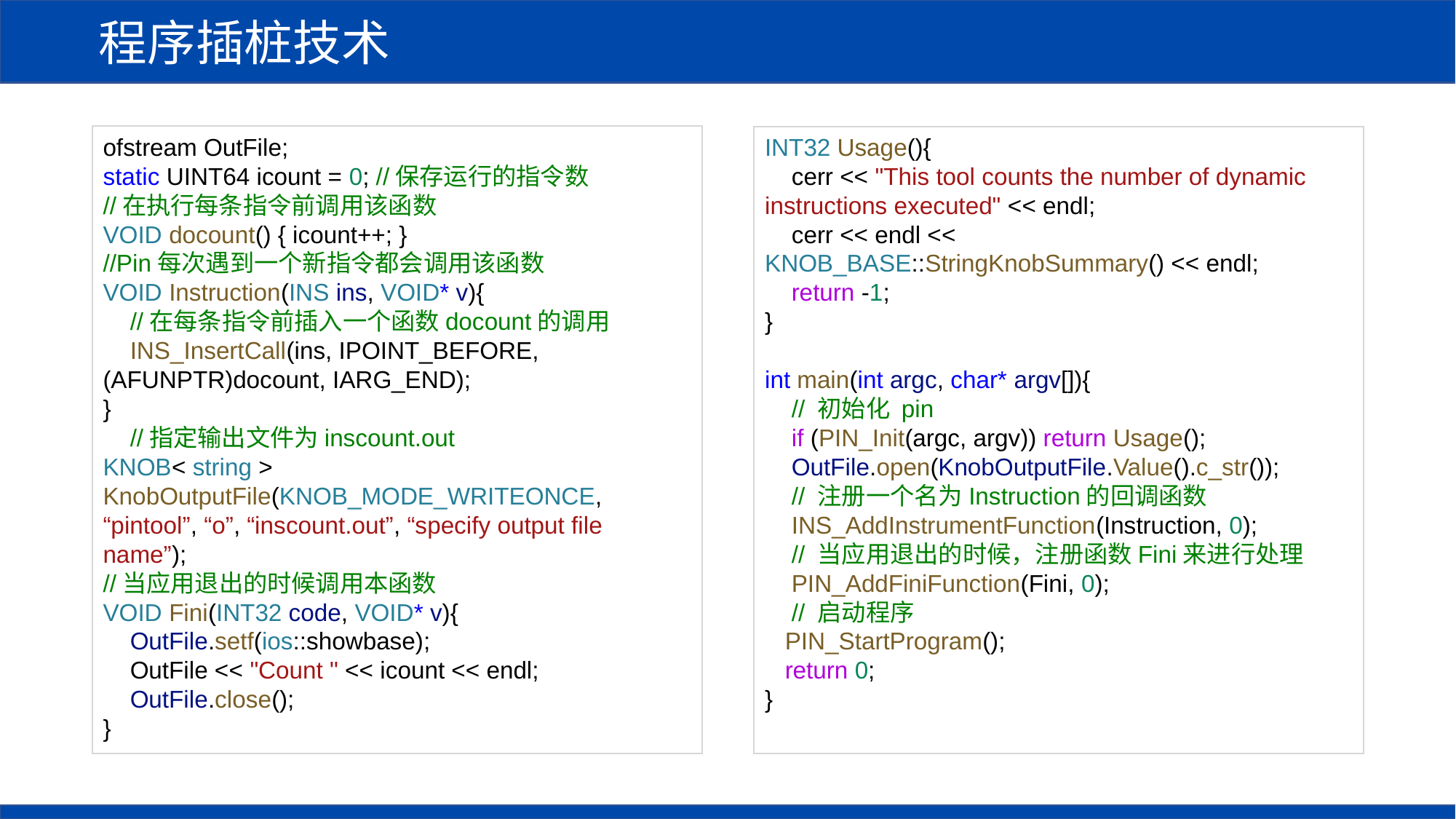

程序插桩技术

ofstream OutFile;
static UINT64 icount = 0; //保存运行的指令数
//在执行每条指令前调用该函数
VOID docount() { icount++; }
//Pin每次遇到一个新指令都会调用该函数
VOID Instruction(INS ins, VOID* v){
    //在每条指令前插入一个函数docount的调用
    INS_InsertCall(ins, IPOINT_BEFORE, (AFUNPTR)docount, IARG_END);
}
    //指定输出文件为inscount.out
KNOB< string > KnobOutputFile(KNOB_MODE_WRITEONCE, “pintool”, “o”, “inscount.out”, “specify output file name”);
//当应用退出的时候调用本函数
VOID Fini(INT32 code, VOID* v){
    OutFile.setf(ios::showbase);
    OutFile << "Count " << icount << endl;
    OutFile.close();
}

INT32 Usage(){
    cerr << "This tool counts the number of dynamic instructions executed" << endl;
    cerr << endl << KNOB_BASE::StringKnobSummary() << endl;
    return -1;
}

int main(int argc, char* argv[]){
    // 初始化 pin
    if (PIN_Init(argc, argv)) return Usage();
    OutFile.open(KnobOutputFile.Value().c_str());
    // 注册一个名为Instruction的回调函数
    INS_AddInstrumentFunction(Instruction, 0);
    // 当应用退出的时候，注册函数Fini来进行处理
    PIN_AddFiniFunction(Fini, 0);
    // 启动程序
   PIN_StartProgram();
   return 0;
}